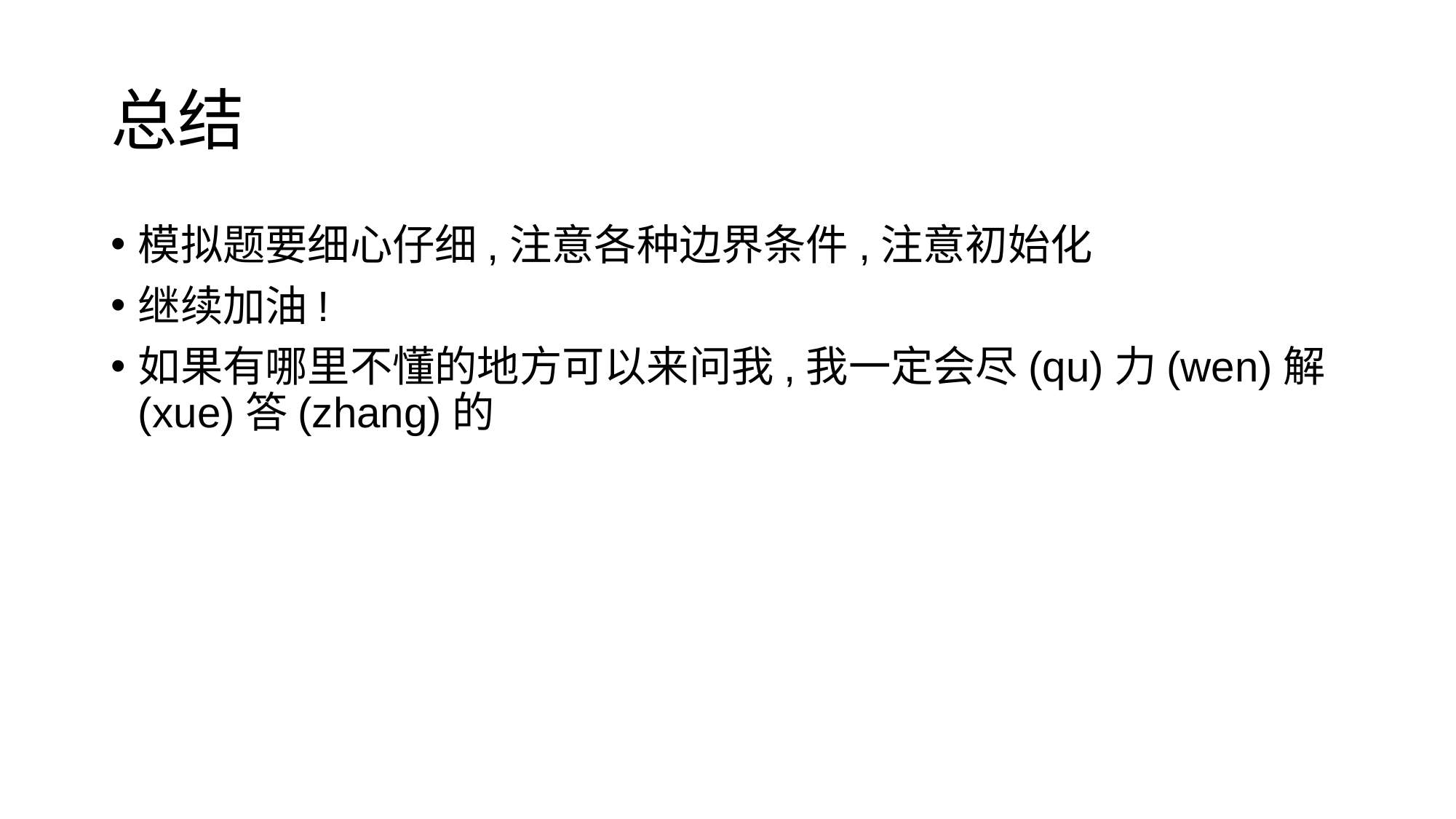

# 总结
模拟题要细心仔细,注意各种边界条件,注意初始化
继续加油!
如果有哪里不懂的地方可以来问我,我一定会尽(qu)力(wen)解(xue)答(zhang)的